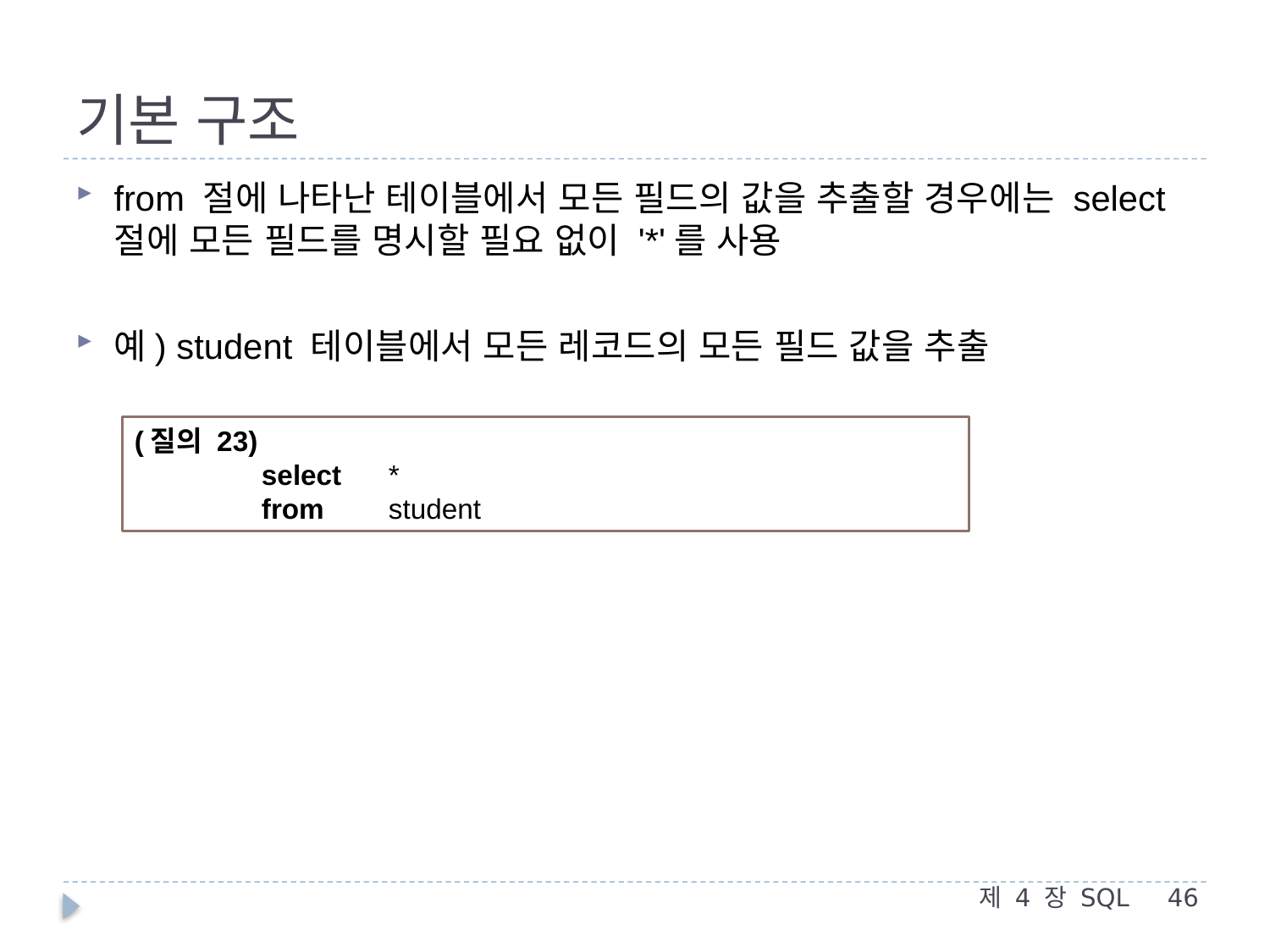

# 기본 구조
from 절에 나타난 테이블에서 모든 필드의 값을 추출할 경우에는 select 절에 모든 필드를 명시할 필요 없이 '*'를 사용

예) student 테이블에서 모든 레코드의 모든 필드 값을 추출

(질의 23)
	select 	*
	from 	student
제 4 장 SQL
46